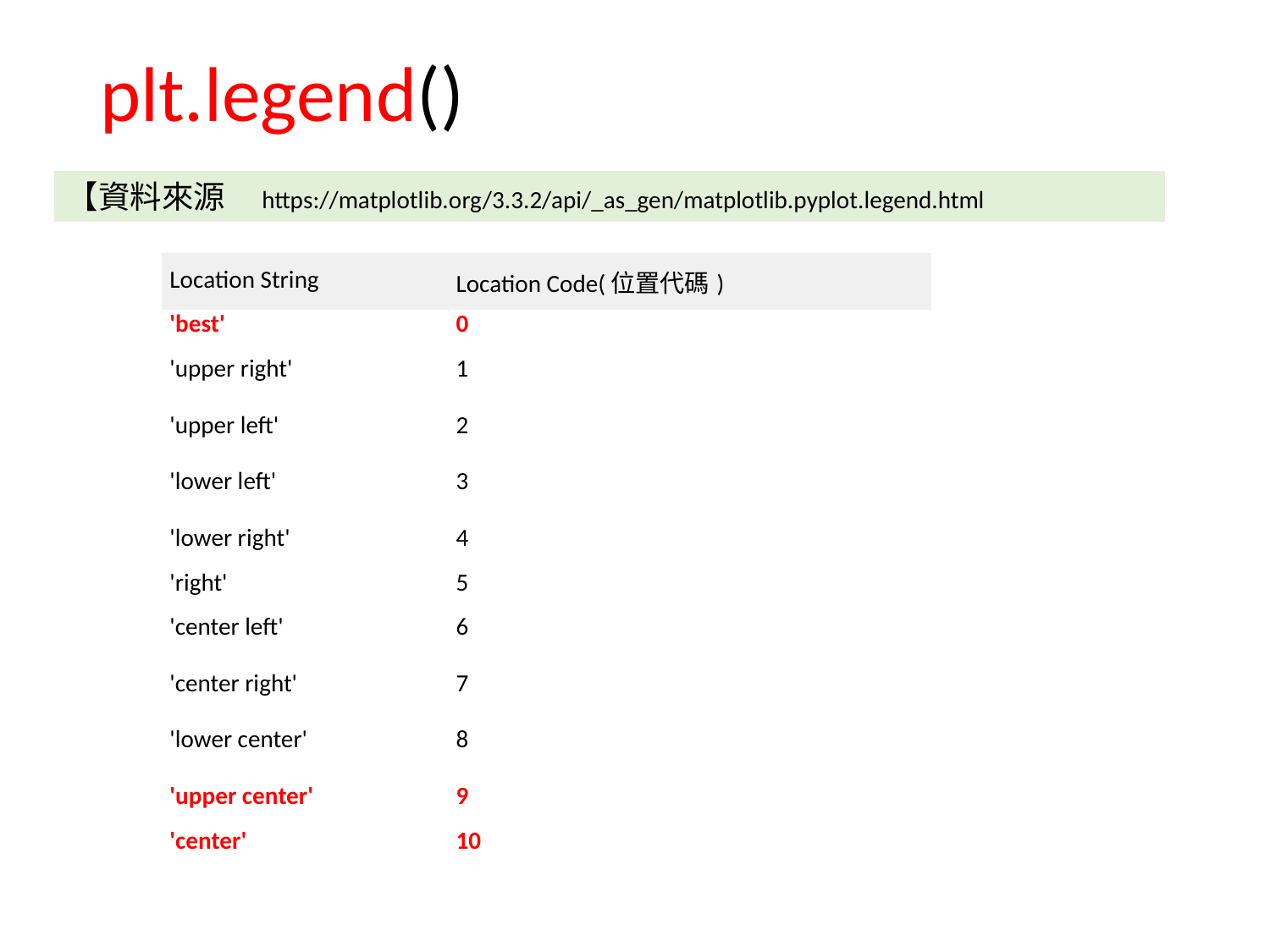

# plt.legend()
【資料來源    https://matplotlib.org/3.3.2/api/_as_gen/matplotlib.pyplot.legend.html
| Location String | Location Code(位置代碼) |
| --- | --- |
| 'best' | 0 |
| 'upper right' | 1 |
| 'upper left' | 2 |
| 'lower left' | 3 |
| 'lower right' | 4 |
| 'right' | 5 |
| 'center left' | 6 |
| 'center right' | 7 |
| 'lower center' | 8 |
| 'upper center' | 9 |
| 'center' | 10 |